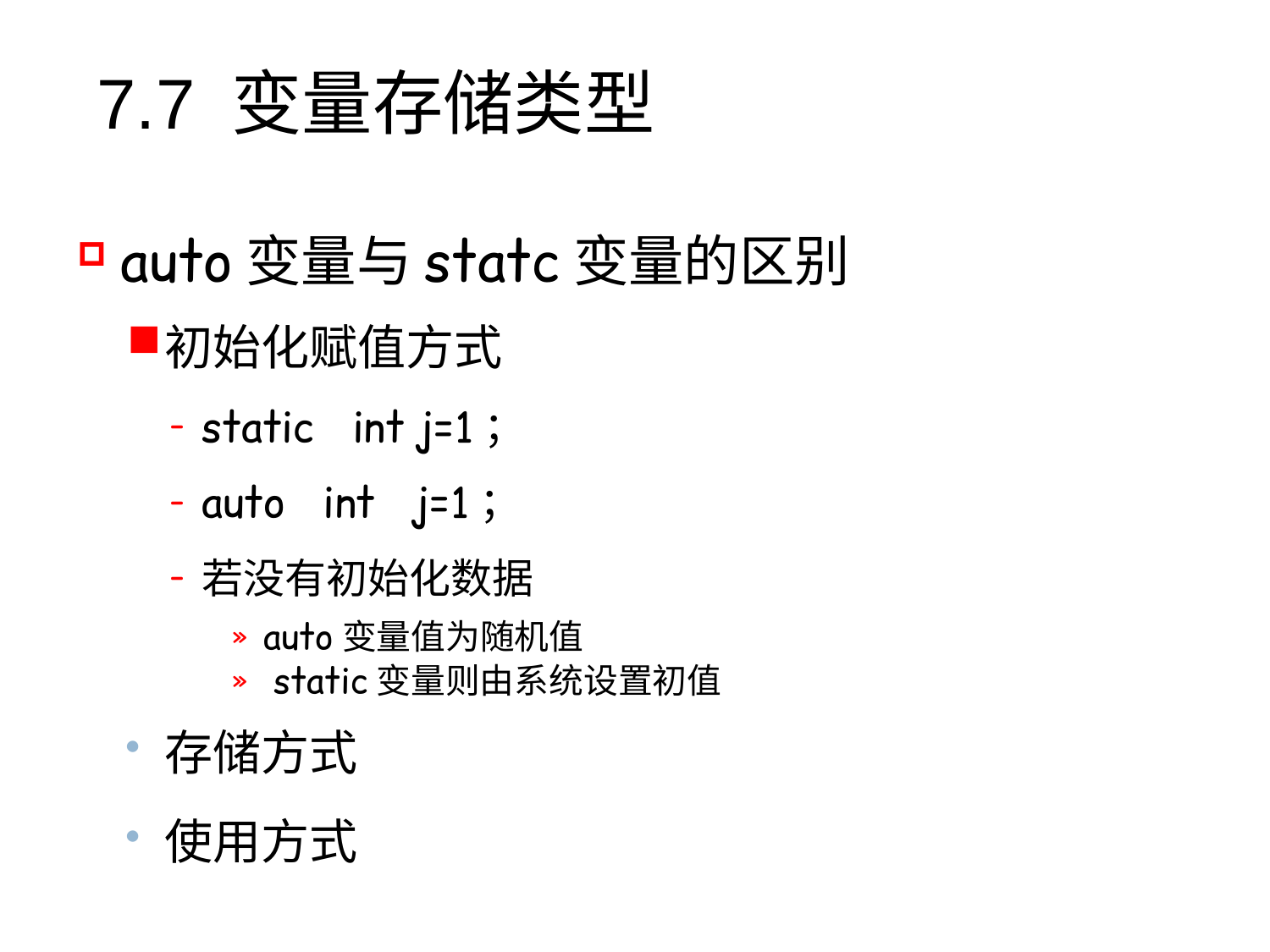

# 7.7 变量存储类型
auto变量与statc变量的区别
初始化赋值方式
static   int j=1；
auto   int   j=1；
若没有初始化数据
auto变量值为随机值
 static变量则由系统设置初值
存储方式
使用方式